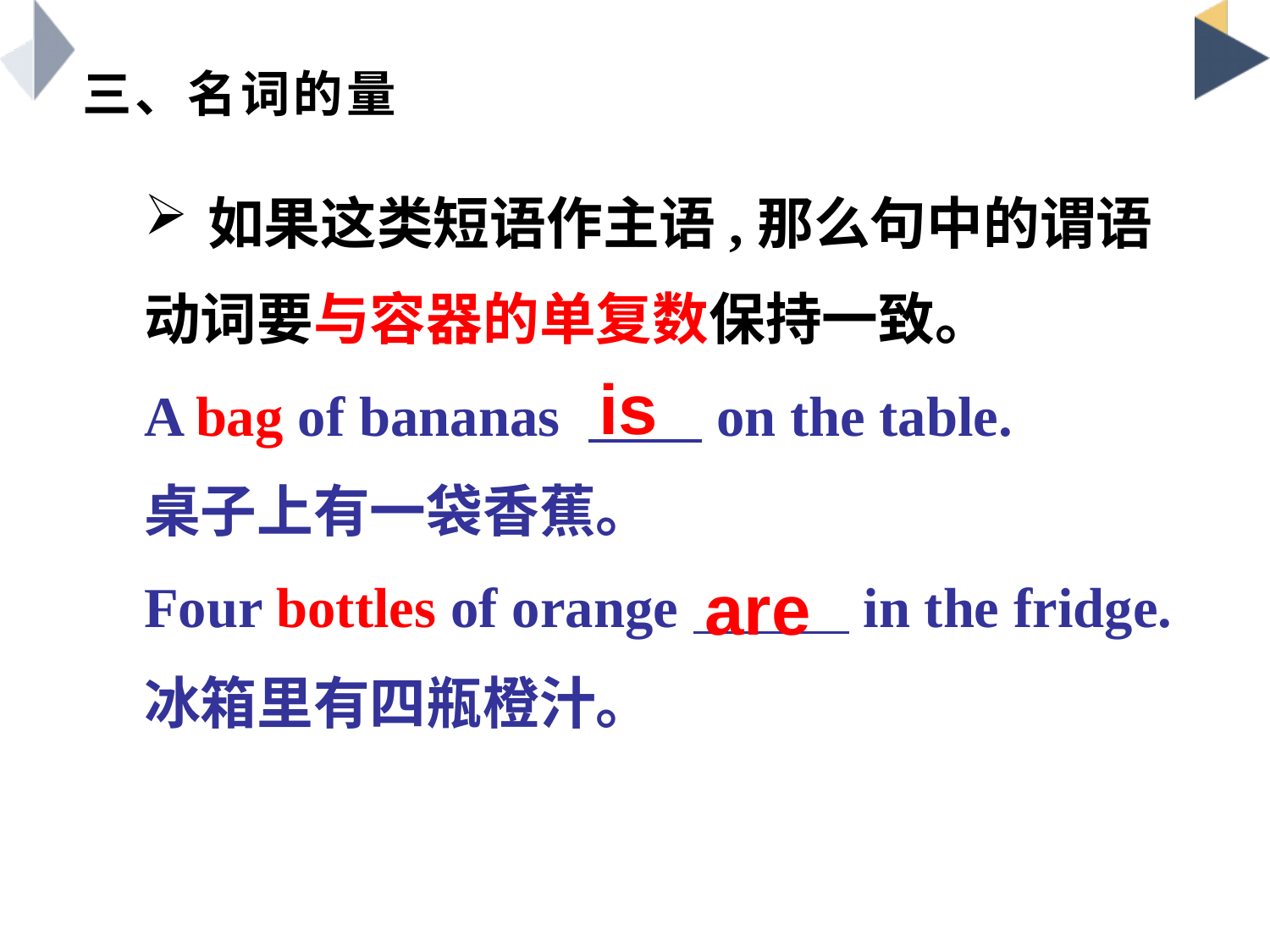

# 三、名词的量
如果这类短语作主语,那么句中的谓语
动词要与容器的单复数保持一致。
A bag of bananas           on the table.
桌子上有一袋香蕉。
Four bottles of orange             in the fridge.
冰箱里有四瓶橙汁。
is
are